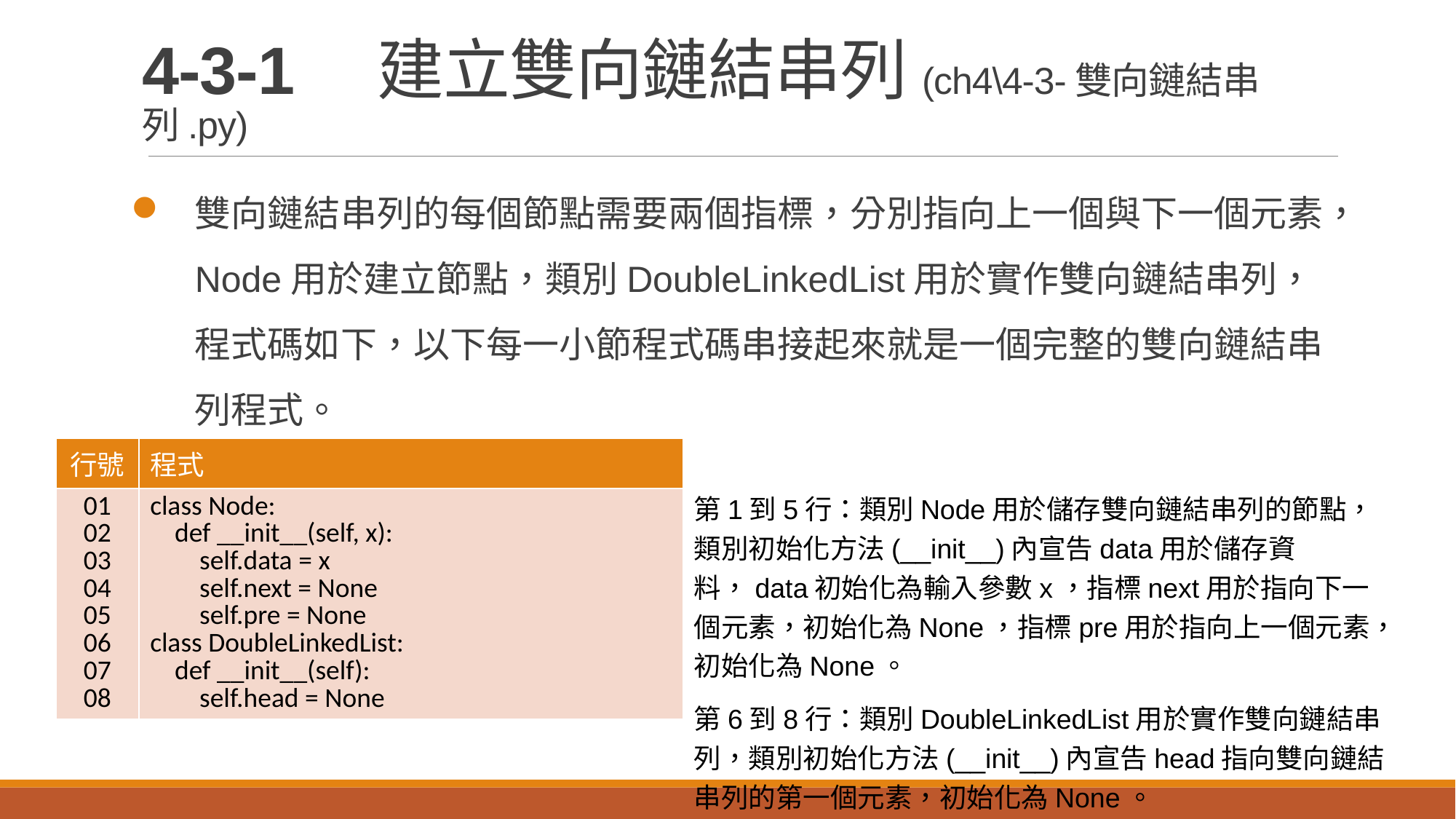

# 4-3-1　建立雙向鏈結串列(ch4\4-3-雙向鏈結串列.py)
雙向鏈結串列的每個節點需要兩個指標，分別指向上一個與下一個元素，Node用於建立節點，類別DoubleLinkedList用於實作雙向鏈結串列，程式碼如下，以下每一小節程式碼串接起來就是一個完整的雙向鏈結串列程式。
| 行號 | 程式 |
| --- | --- |
| 01 02 03 04 05 06 07 08 | class Node: def \_\_init\_\_(self, x): self.data = x self.next = None self.pre = None class DoubleLinkedList: def \_\_init\_\_(self): self.head = None |
第1到5行：類別Node用於儲存雙向鏈結串列的節點，類別初始化方法(__init__)內宣告data用於儲存資料，data初始化為輸入參數x，指標next用於指向下一個元素，初始化為None，指標pre用於指向上一個元素，初始化為None。
第6到8行：類別DoubleLinkedList用於實作雙向鏈結串列，類別初始化方法(__init__)內宣告head指向雙向鏈結串列的第一個元素，初始化為None。